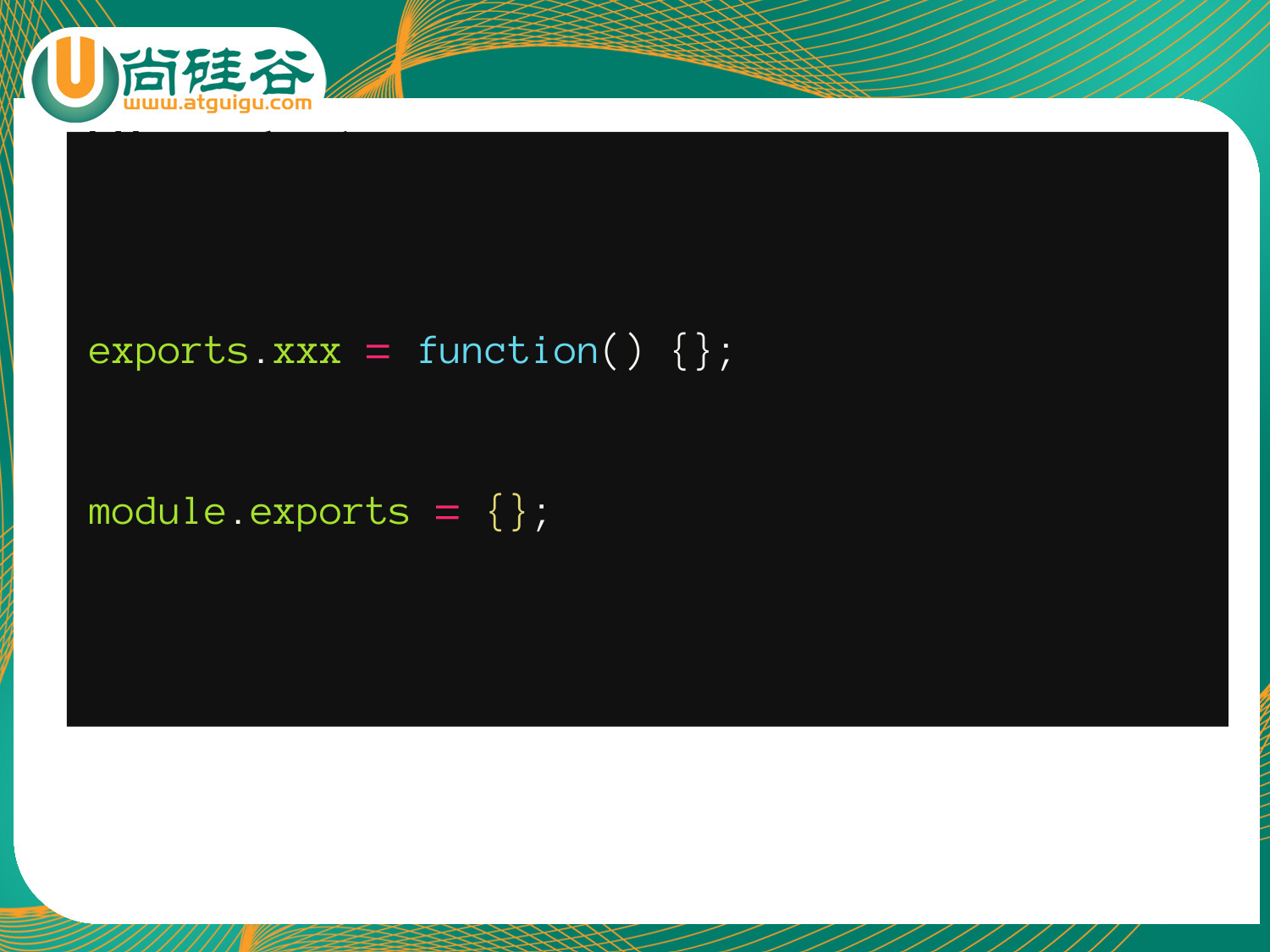

# 模块定义
 exports.xxx = function() {};

 module.exports = {};